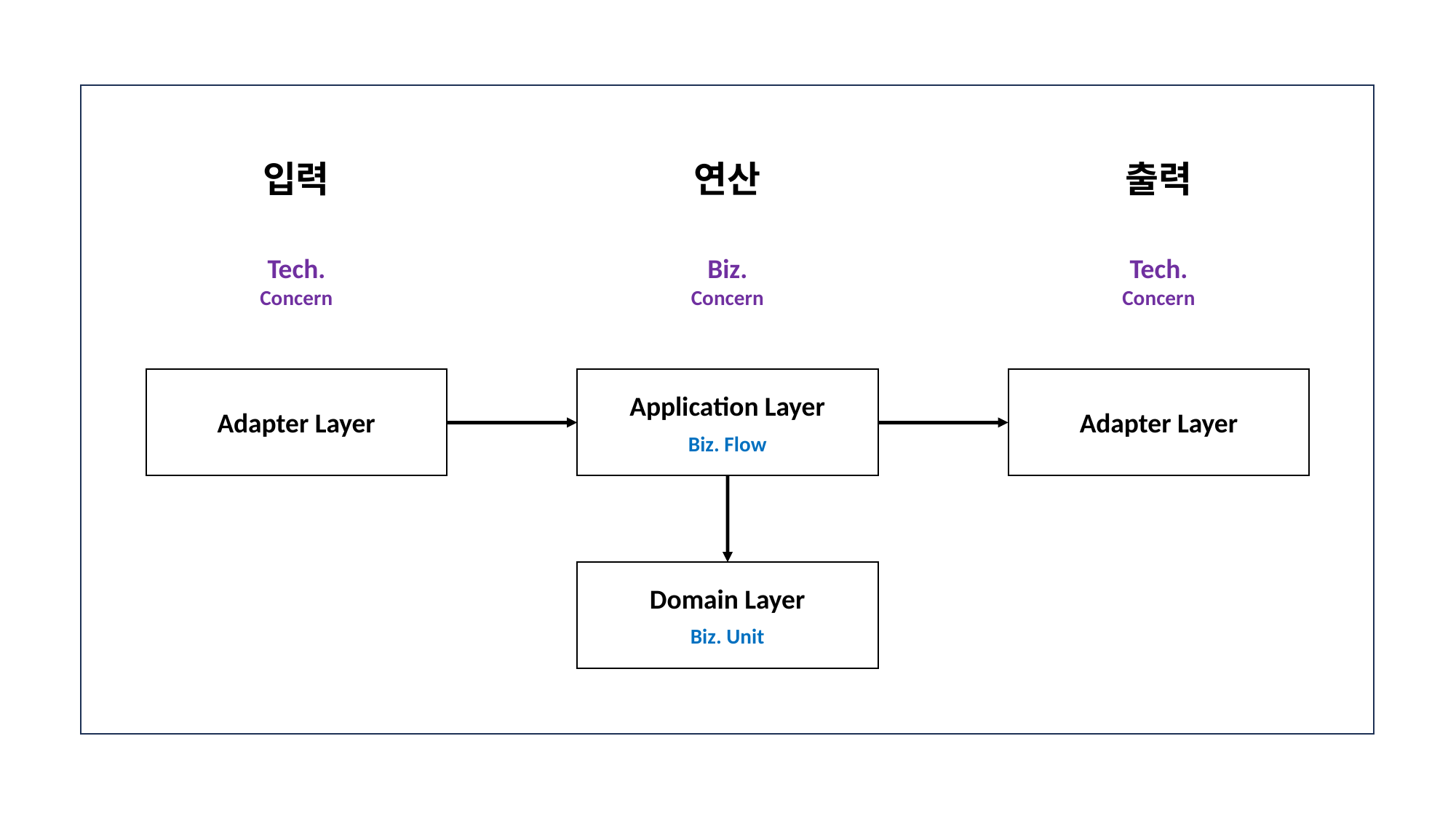

입력
연산
출력
Tech.
Concern
Biz.
Concern
Tech.
Concern

Adapter Layer

Adapter Layer

Application Layer
Biz. Flow

Domain Layer
Biz. Unit